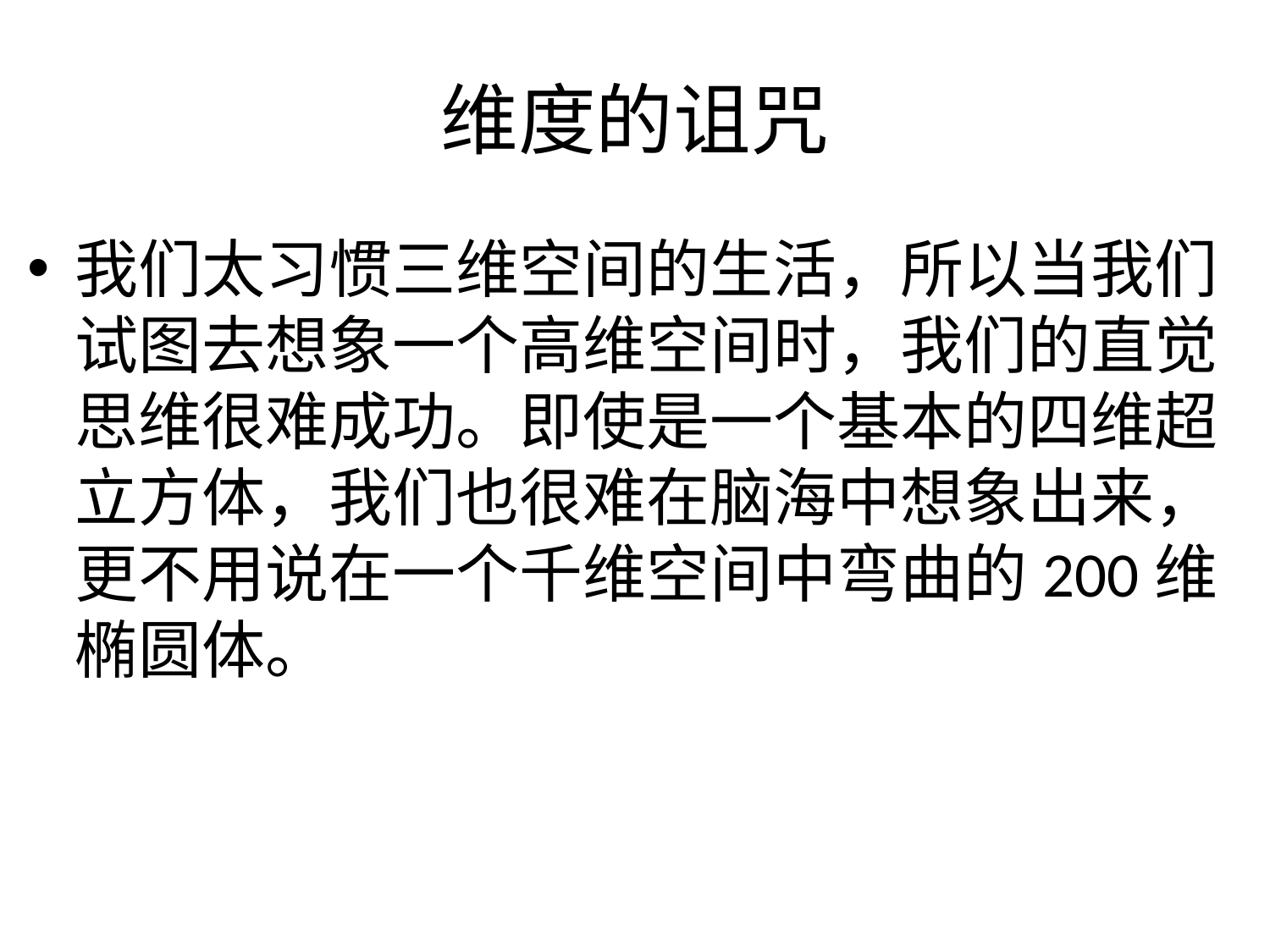

# 维度的诅咒
我们太习惯三维空间的生活，所以当我们试图去想象一个高维空间时，我们的直觉思维很难成功。即使是一个基本的四维超立方体，我们也很难在脑海中想象出来，更不用说在一个千维空间中弯曲的200维椭圆体。